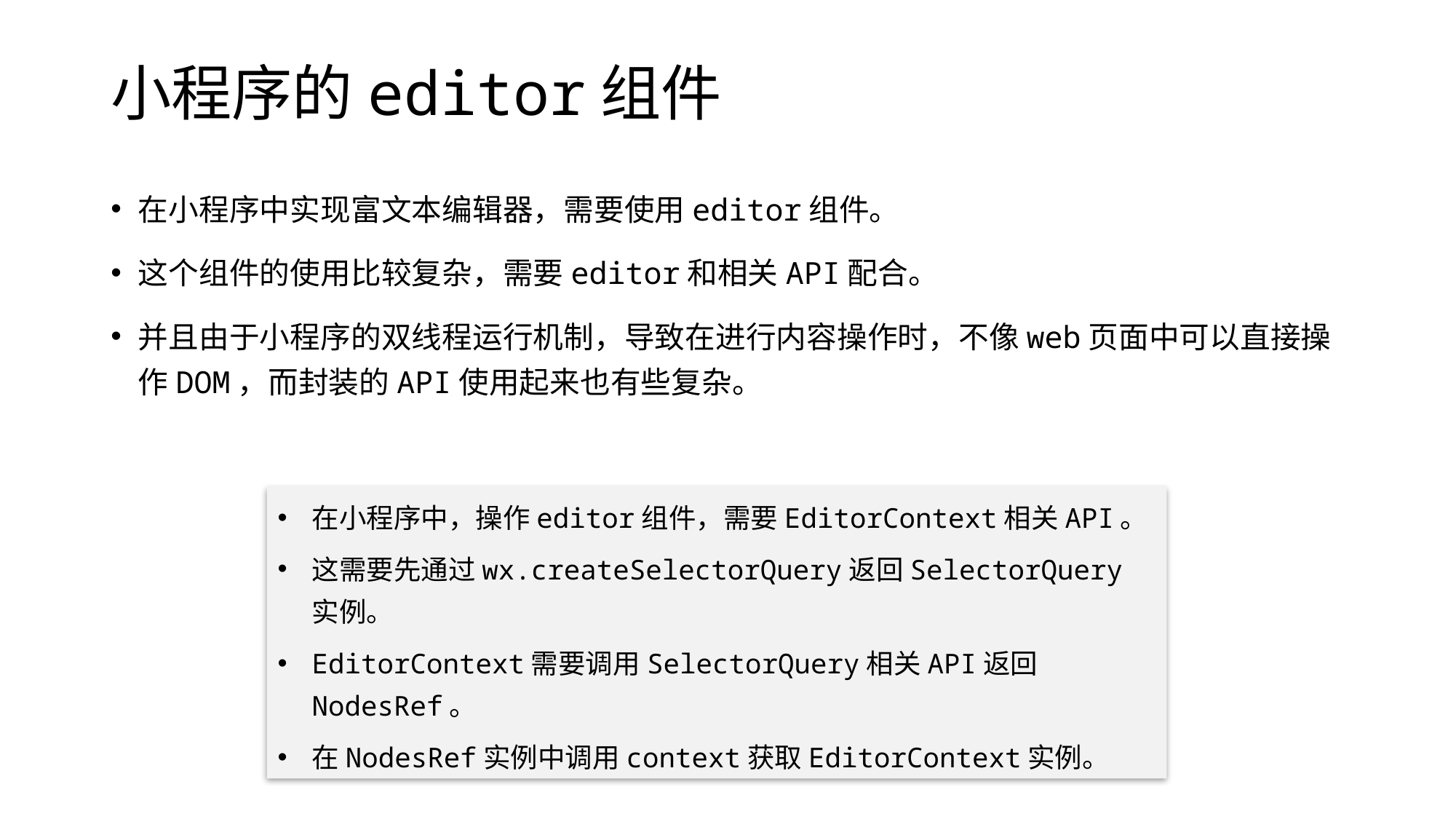

# 小程序的editor组件
在小程序中实现富文本编辑器，需要使用editor组件。
这个组件的使用比较复杂，需要editor和相关API配合。
并且由于小程序的双线程运行机制，导致在进行内容操作时，不像web页面中可以直接操作DOM，而封装的API使用起来也有些复杂。
在小程序中，操作editor组件，需要EditorContext相关API。
这需要先通过wx.createSelectorQuery返回SelectorQuery实例。
EditorContext需要调用SelectorQuery相关API返回NodesRef。
在NodesRef实例中调用context获取EditorContext实例。